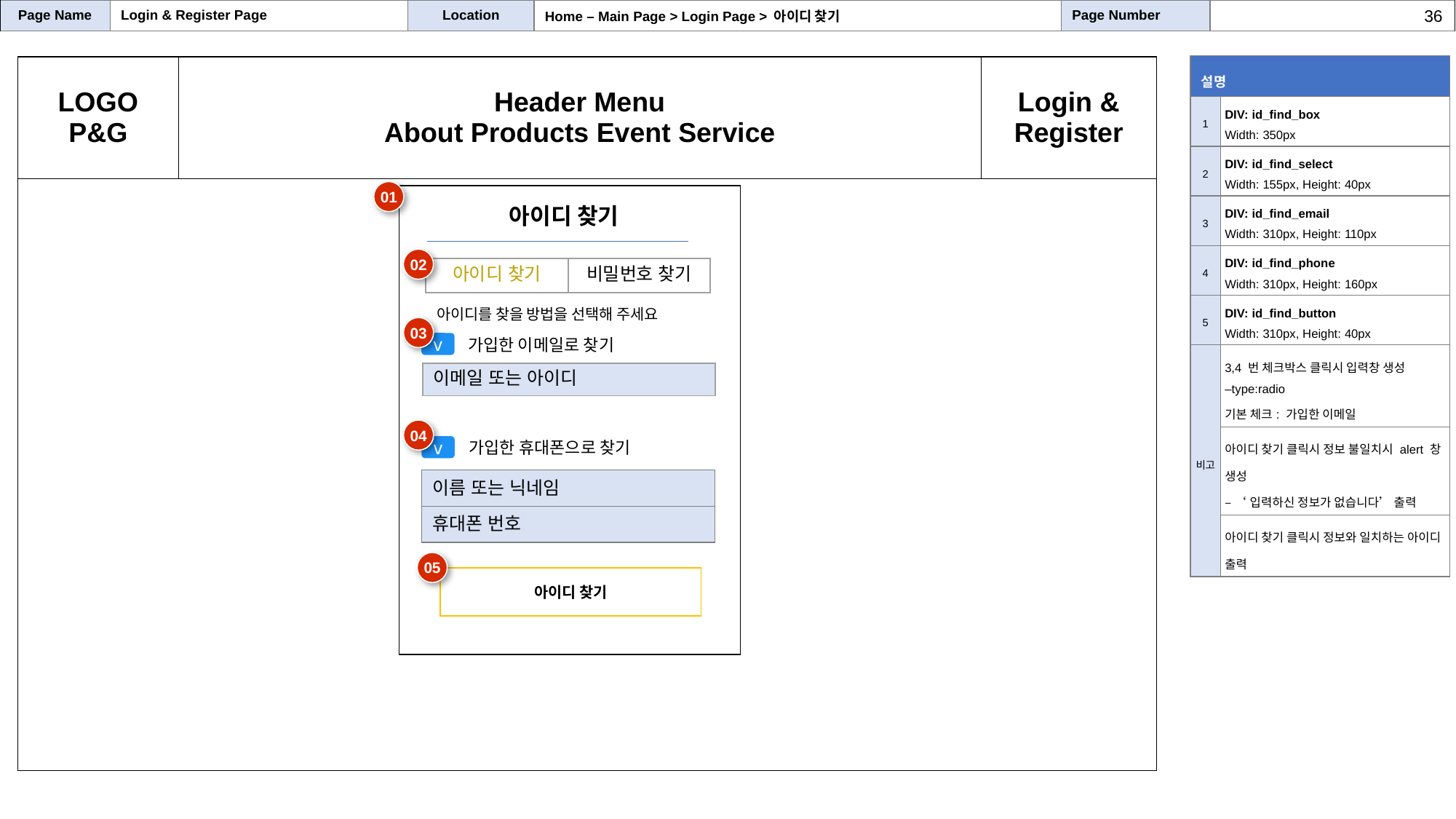

| Page Name | Login & Register Page | Location | Home – Main Page > Login Page > 아이디 찾기 | Page Number |  |
| --- | --- | --- | --- | --- | --- |
36
| 설명 |  |
| --- | --- |
| 1 | DIV: id\_find\_box Width: 350px |
| 2 | DIV: id\_find\_select Width: 155px, Height: 40px |
| 3 | DIV: id\_find\_email Width: 310px, Height: 110px |
| 4 | DIV: id\_find\_phone Width: 310px, Height: 160px |
| 5 | DIV: id\_find\_button Width: 310px, Height: 40px |
| 비고 | 3,4 번 체크박스 클릭시 입력창 생성 –type:radio 기본 체크: 가입한 이메일 |
|  | 아이디 찾기 클릭시 정보 불일치시 alert 창 생성 – ‘입력하신 정보가 없습니다’ 출력 |
|  | 아이디 찾기 클릭시 정보와 일치하는 아이디 출력 |
| LOGO P&G | Header Menu About Products Event Service | Login & Register |
| --- | --- | --- |
|  |  |  |

01

아이디 찾기
아이디 찾기
02
| 아이디 찾기 | 비밀번호 찾기 |
| --- | --- |
아이디를 찾을 방법을 선택해 주세요
03
가입한 이메일로 찾기
v
| 이메일 또는 아이디 |
| --- |
04
가입한 휴대폰으로 찾기
v
| 이름 또는 닉네임 |
| --- |
| 휴대폰 번호 |
05